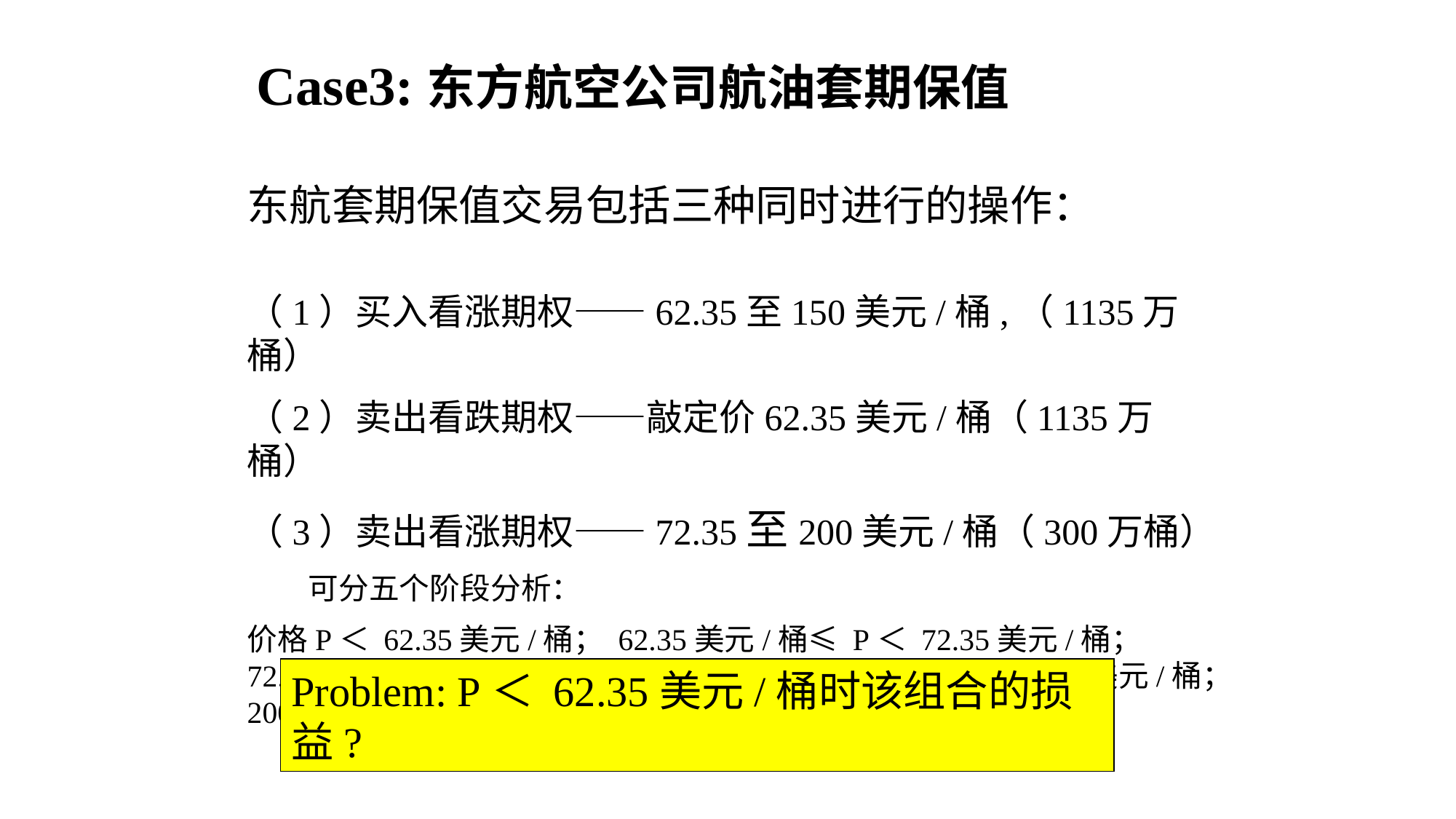

Case3:东方航空公司航油套期保值
东航套期保值交易包括三种同时进行的操作：

（1）买入看涨期权——62.35至150美元/桶,（1135万桶）
（2）卖出看跌期权——敲定价62.35美元/桶（1135万桶）
（3）卖出看涨期权——72.35至200美元/桶（300万桶）
        可分五个阶段分析：
价格P＜ 62.35美元/桶； 62.35美元/桶≤ P＜ 72.35美元/桶；72.35美元/桶≤ P＜ 150美元/桶；150美元/桶≤ P＜ 200美元/桶；200美元/桶≤ P。
Problem: P＜ 62.35美元/桶时该组合的损益?